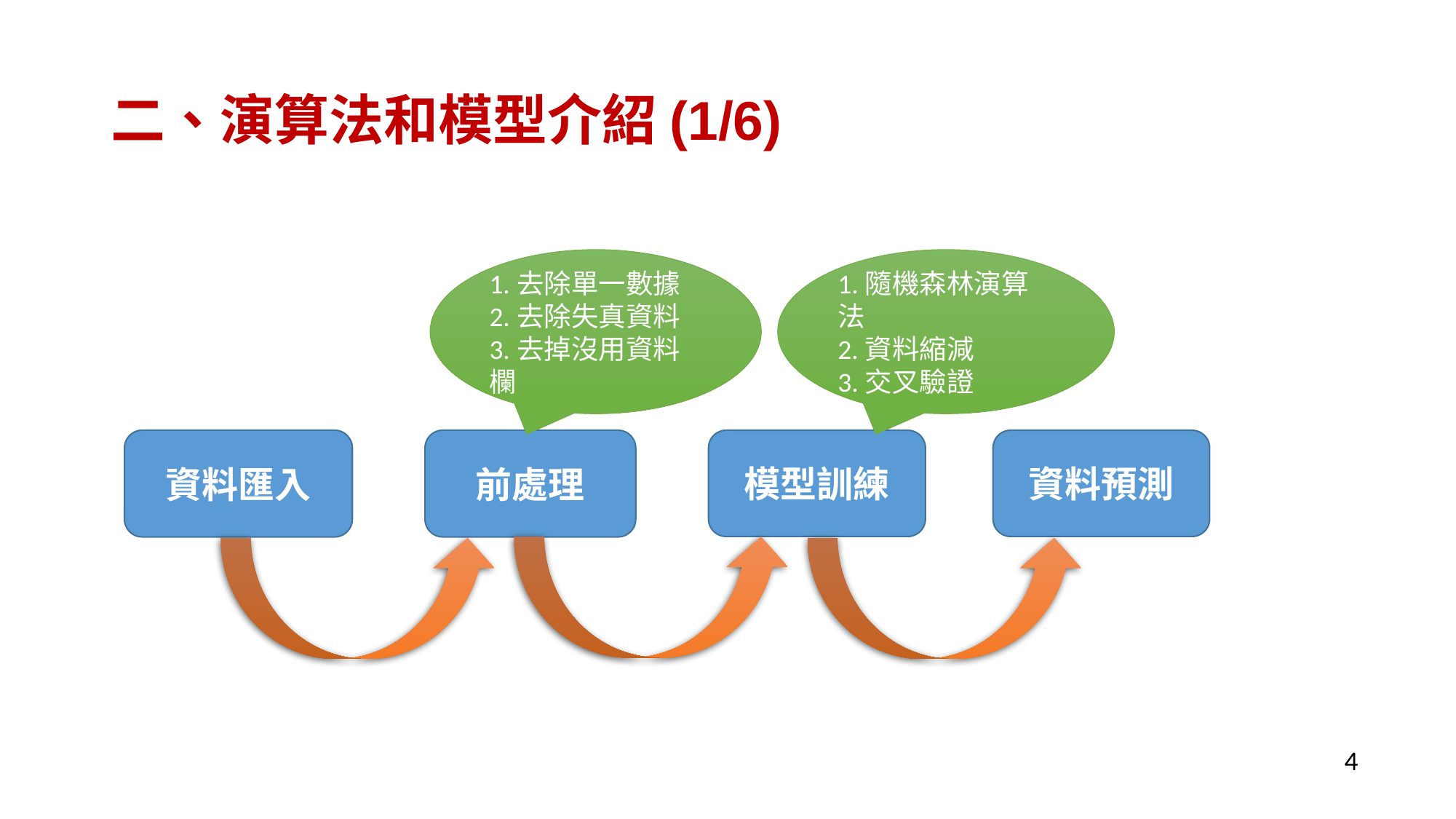

# 二、演算法和模型介紹(1/6)

1.去除單一數據
2.去除失真資料
3.去掉沒用資料欄

1.隨機森林演算法
2.資料縮減
3.交叉驗證
資料匯入
前處理
模型訓練
資料預測